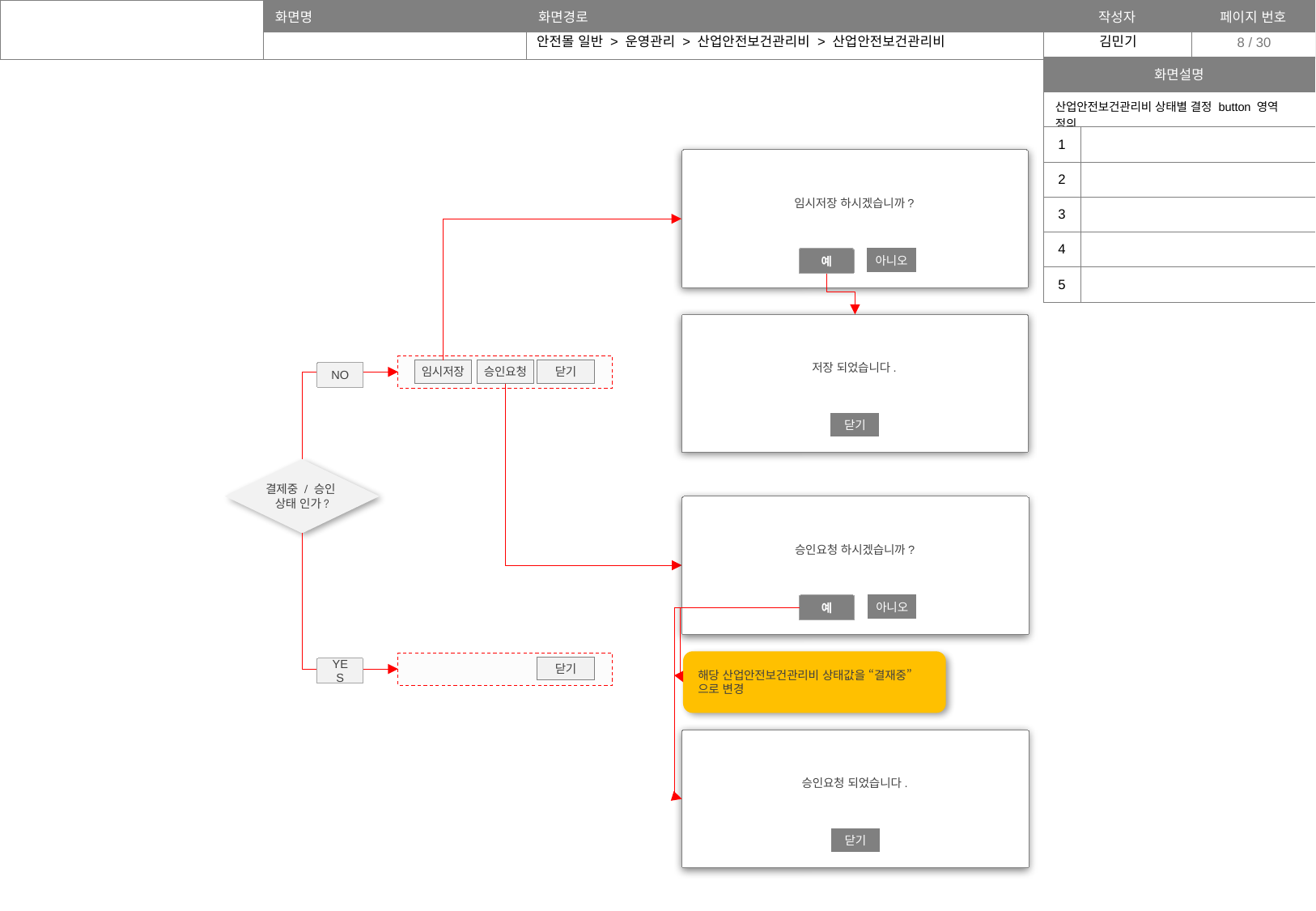

안전몰 일반 > 운영관리 > 산업안전보건관리비 > 산업안전보건관리비
8
| 화면설명 |  |
| --- | --- |
| 산업안전보건관리비 상태별 결정 button 영역 정의 |  |
| 1 |  |
| 2 |  |
| 3 |  |
| 4 |  |
| 5 |  |

임시저장 하시겠습니까?
예
아니오

저장 되었습니다.

임시저장
승인요청
닫기
NO
닫기
결제중 / 승인
상태 인가?

승인요청 하시겠습니까?
예
아니오
해당 산업안전보건관리비 상태값을 “결재중” 으로 변경

닫기
YES

승인요청 되었습니다.
닫기